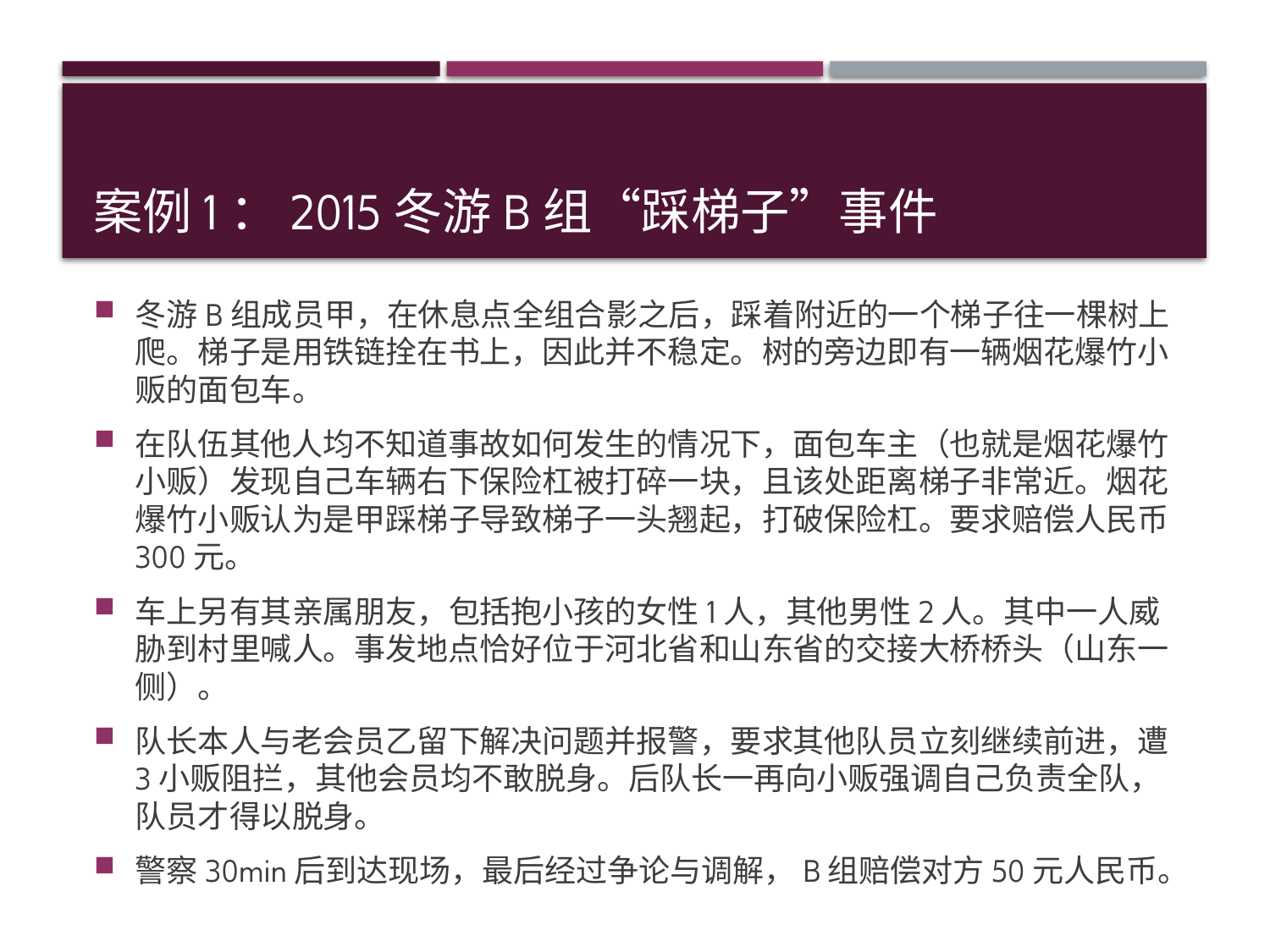

# 案例1：2015冬游B组“踩梯子”事件
冬游B组成员甲，在休息点全组合影之后，踩着附近的一个梯子往一棵树上爬。梯子是用铁链拴在书上，因此并不稳定。树的旁边即有一辆烟花爆竹小贩的面包车。
在队伍其他人均不知道事故如何发生的情况下，面包车主（也就是烟花爆竹小贩）发现自己车辆右下保险杠被打碎一块，且该处距离梯子非常近。烟花爆竹小贩认为是甲踩梯子导致梯子一头翘起，打破保险杠。要求赔偿人民币300元。
车上另有其亲属朋友，包括抱小孩的女性1人，其他男性2人。其中一人威胁到村里喊人。事发地点恰好位于河北省和山东省的交接大桥桥头（山东一侧）。
队长本人与老会员乙留下解决问题并报警，要求其他队员立刻继续前进，遭3小贩阻拦，其他会员均不敢脱身。后队长一再向小贩强调自己负责全队，队员才得以脱身。
警察30min后到达现场，最后经过争论与调解，B组赔偿对方50元人民币。